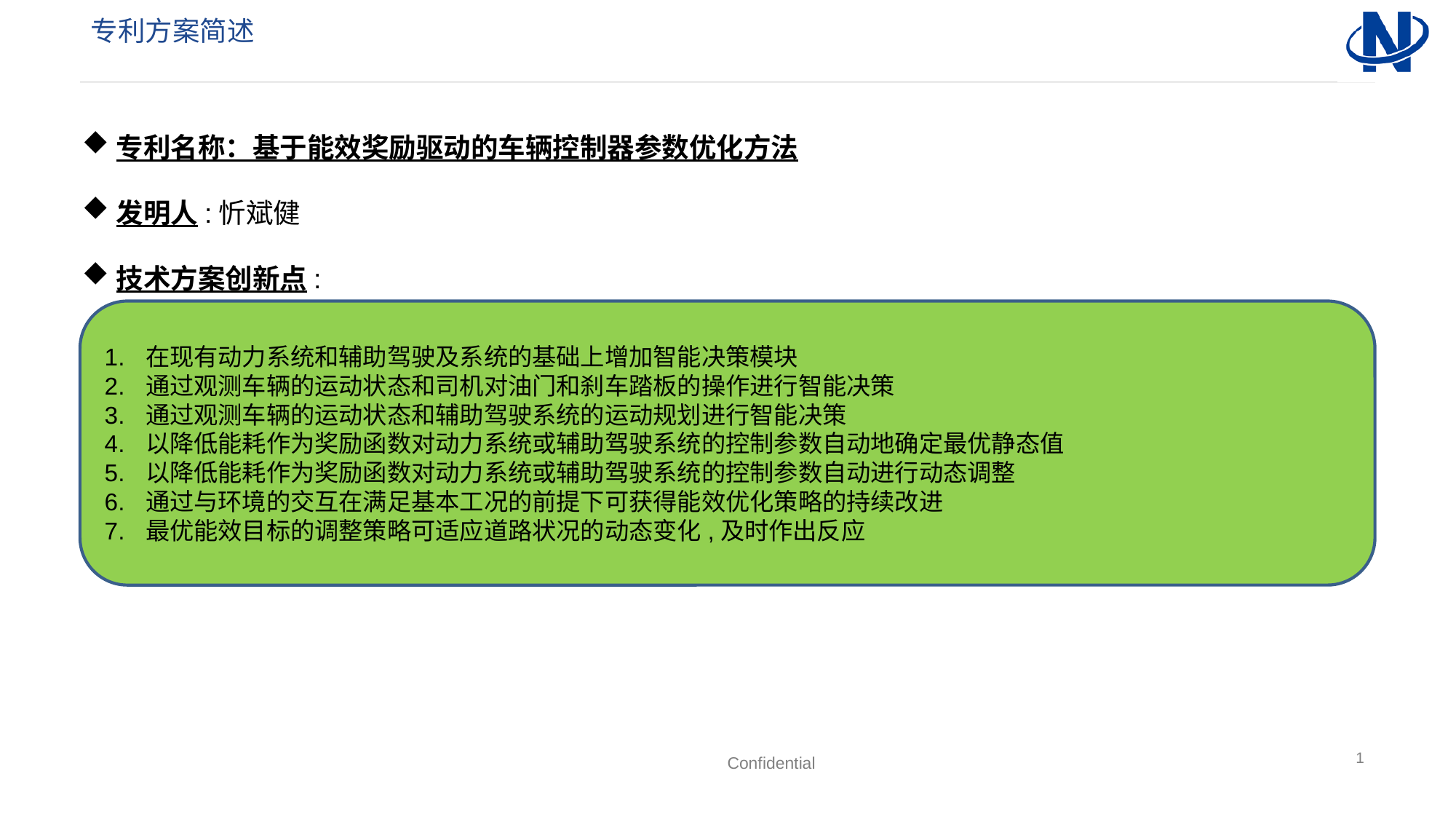

专利方案简述
专利名称：基于能效奖励驱动的车辆控制器参数优化方法

发明人:忻斌健

技术方案创新点:
在现有动力系统和辅助驾驶及系统的基础上增加智能决策模块
通过观测车辆的运动状态和司机对油门和刹车踏板的操作进行智能决策
通过观测车辆的运动状态和辅助驾驶系统的运动规划进行智能决策
以降低能耗作为奖励函数对动力系统或辅助驾驶系统的控制参数自动地确定最优静态值
以降低能耗作为奖励函数对动力系统或辅助驾驶系统的控制参数自动进行动态调整
通过与环境的交互在满足基本工况的前提下可获得能效优化策略的持续改进
最优能效目标的调整策略可适应道路状况的动态变化,及时作出反应
1